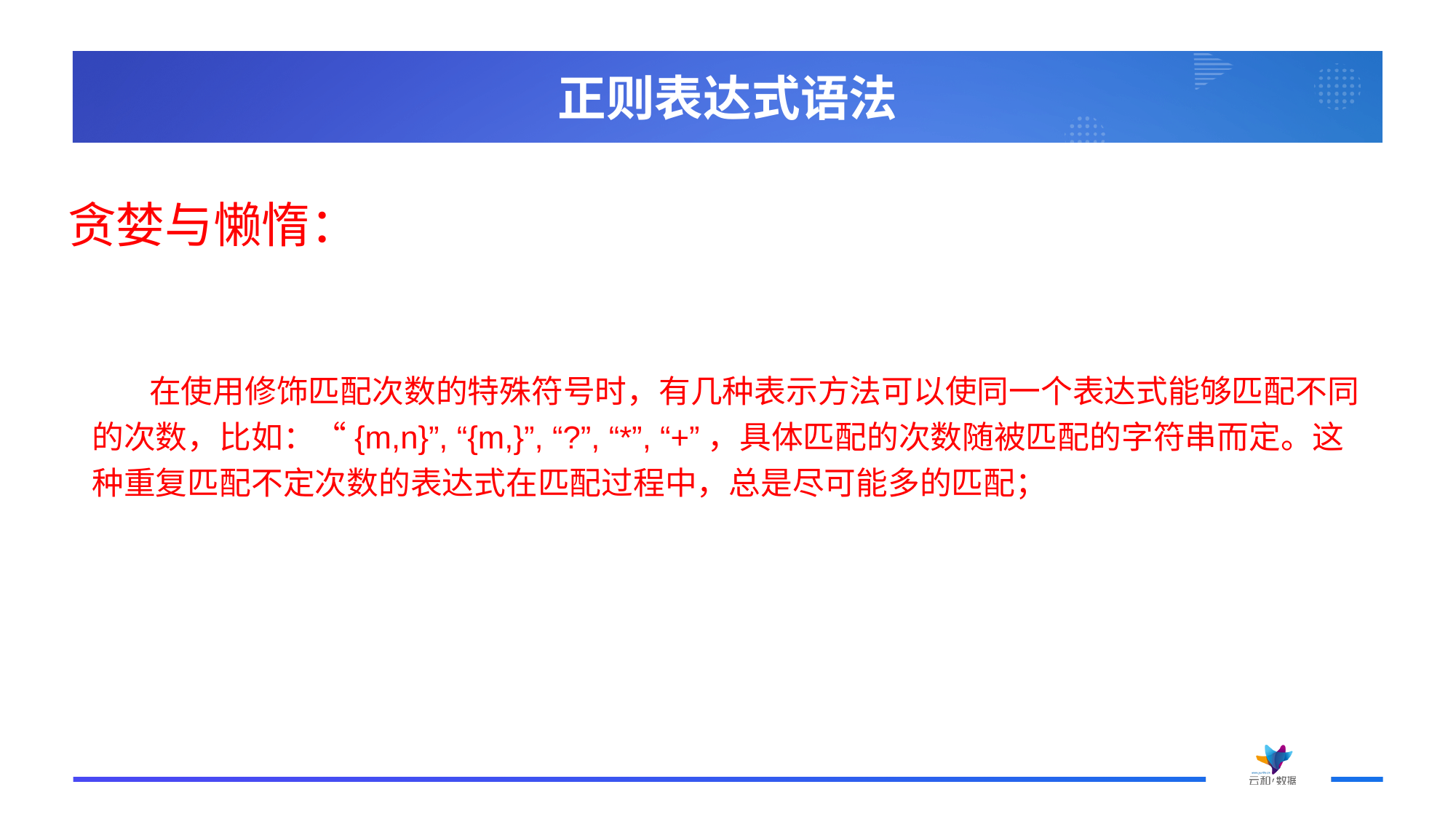

# 正则表达式语法
贪婪与懒惰：

	       在使用修饰匹配次数的特殊符号时，有几种表示方法可以使同一个表达式能够匹配不同的次数，比如：“{m,n}”, “{m,}”, “?”, “*”, “+”，具体匹配的次数随被匹配的字符串而定。这种重复匹配不定次数的表达式在匹配过程中，总是尽可能多的匹配；